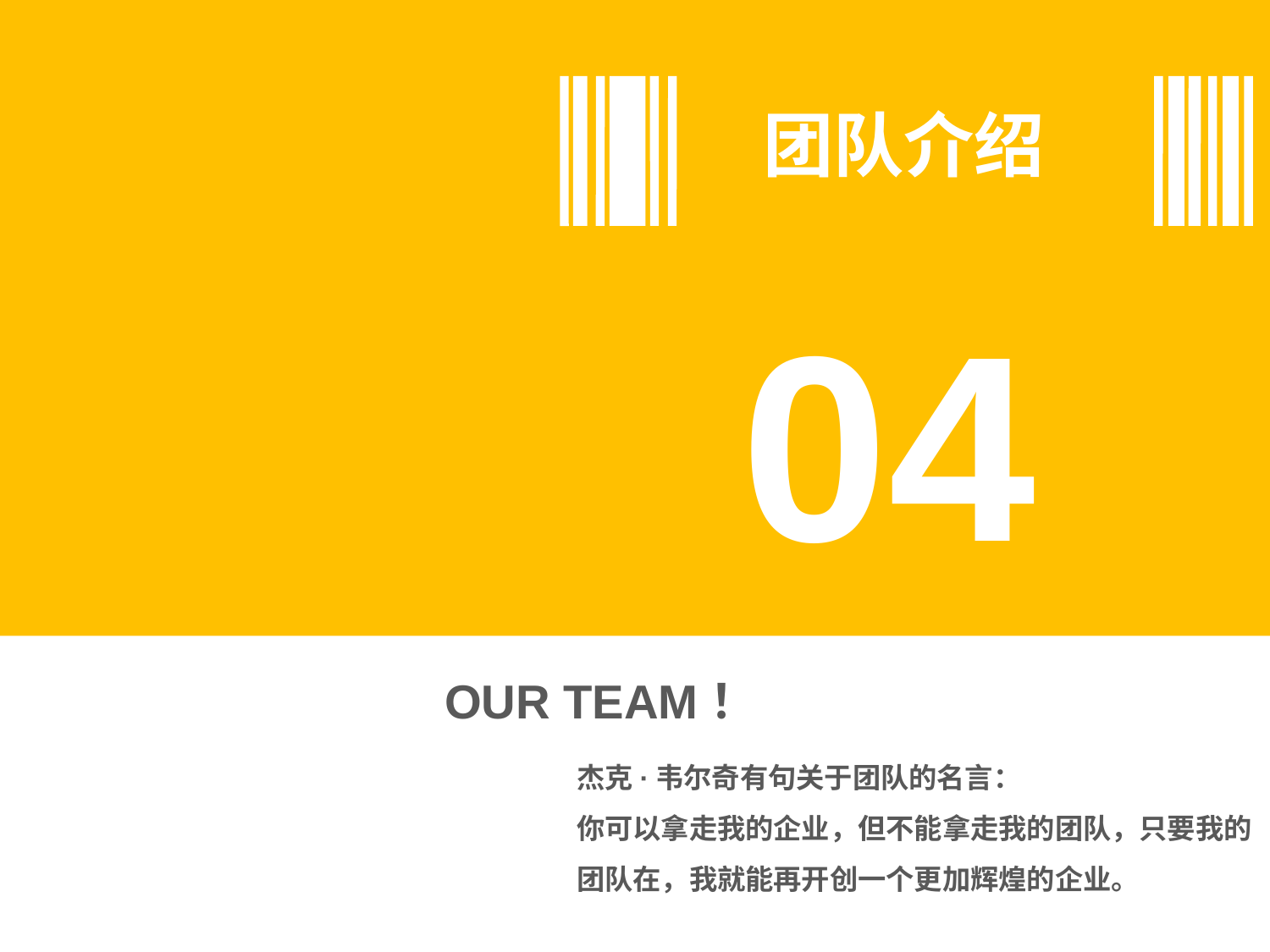

团队介绍
04
OUR TEAM！
杰克·韦尔奇有句关于团队的名言：
你可以拿走我的企业，但不能拿走我的团队，只要我的团队在，我就能再开创一个更加辉煌的企业。